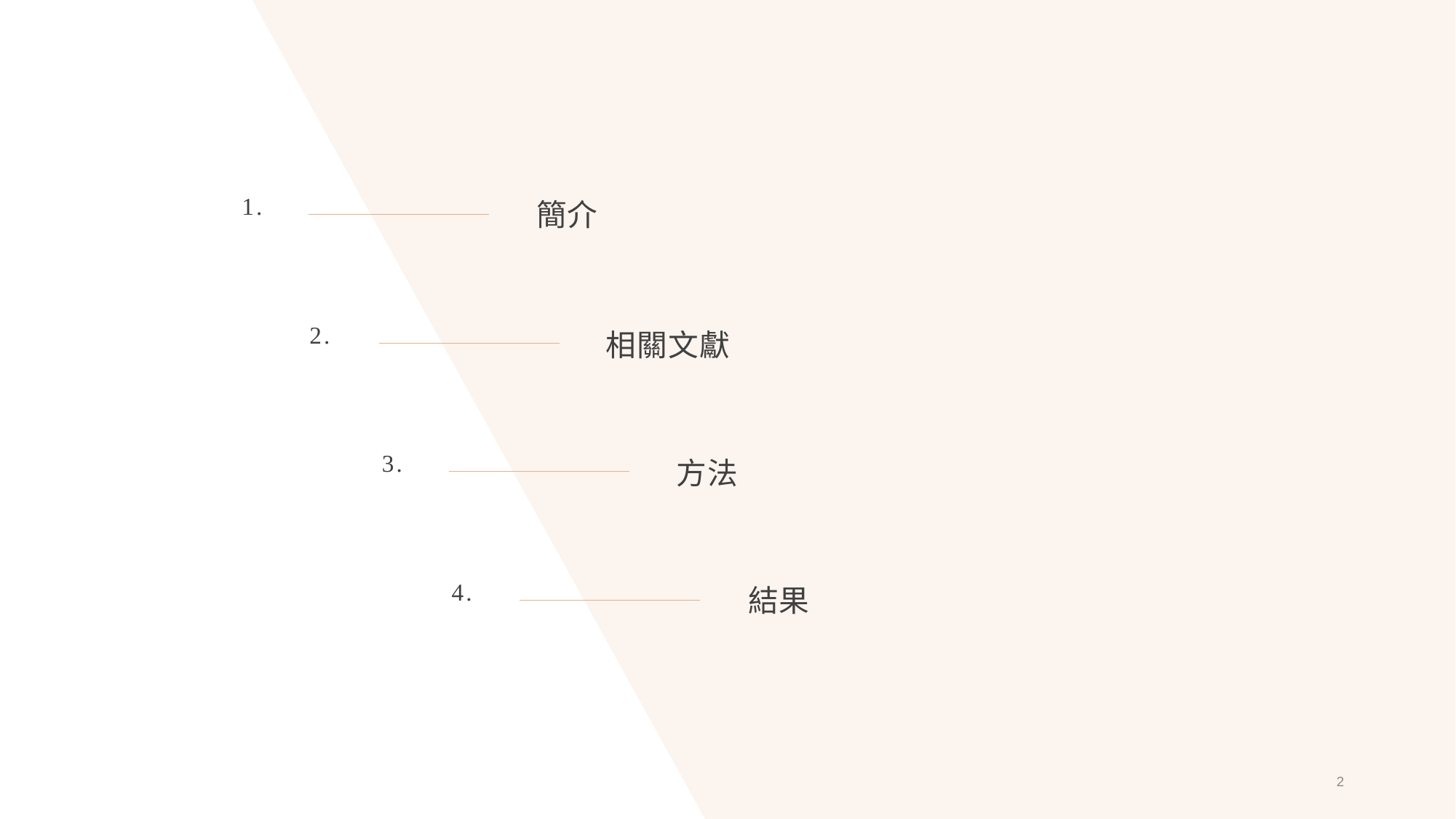

1.
簡介
2.
相關文獻
3.
方法
4.
結果
2